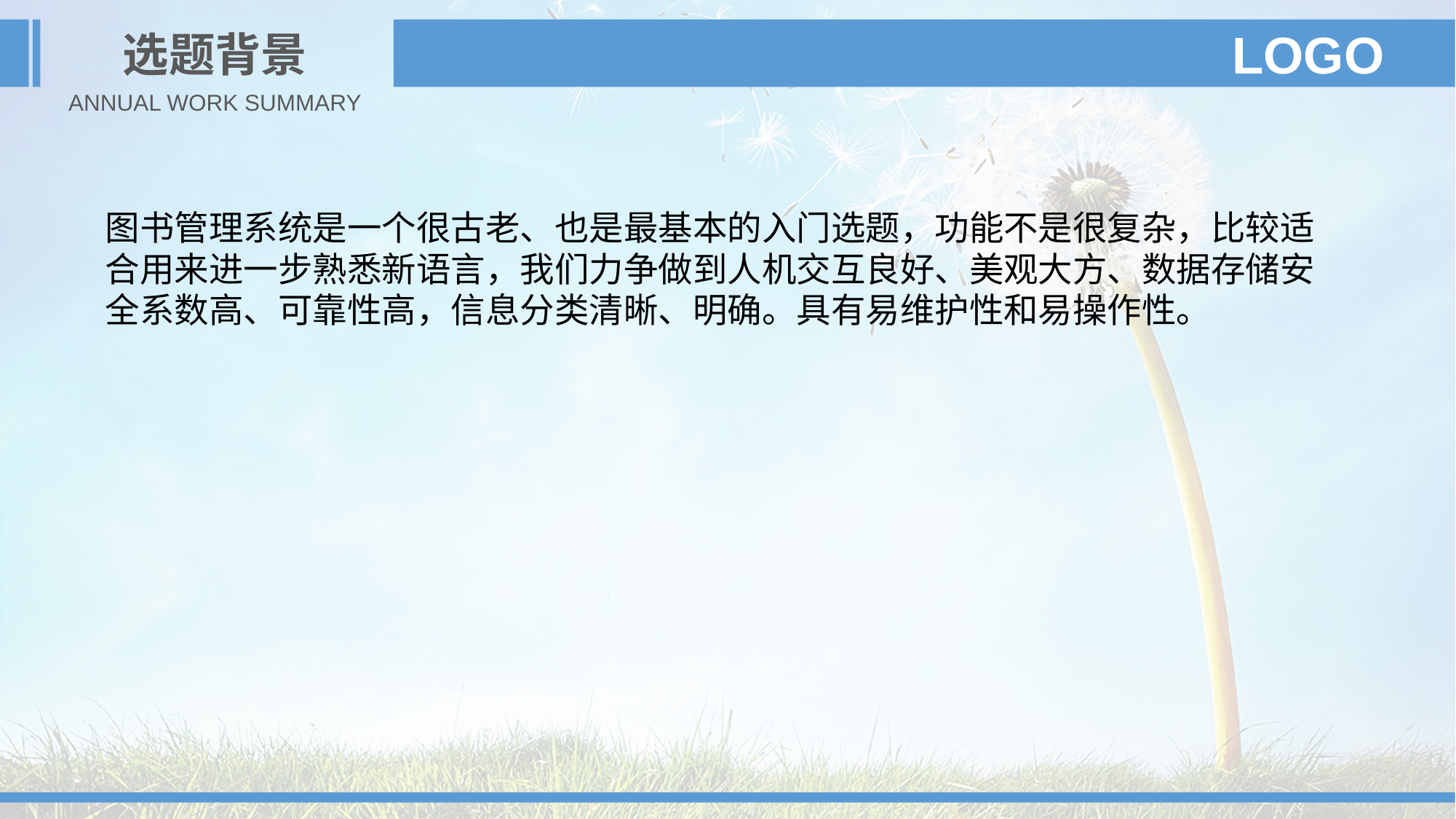

选题背景
LOGO
ANNUAL WORK SUMMARY
图书管理系统是一个很古老、也是最基本的入门选题，功能不是很复杂，比较适合用来进一步熟悉新语言，我们力争做到人机交互良好、美观大方、数据存储安全系数高、可靠性高，信息分类清晰、明确。具有易维护性和易操作性。